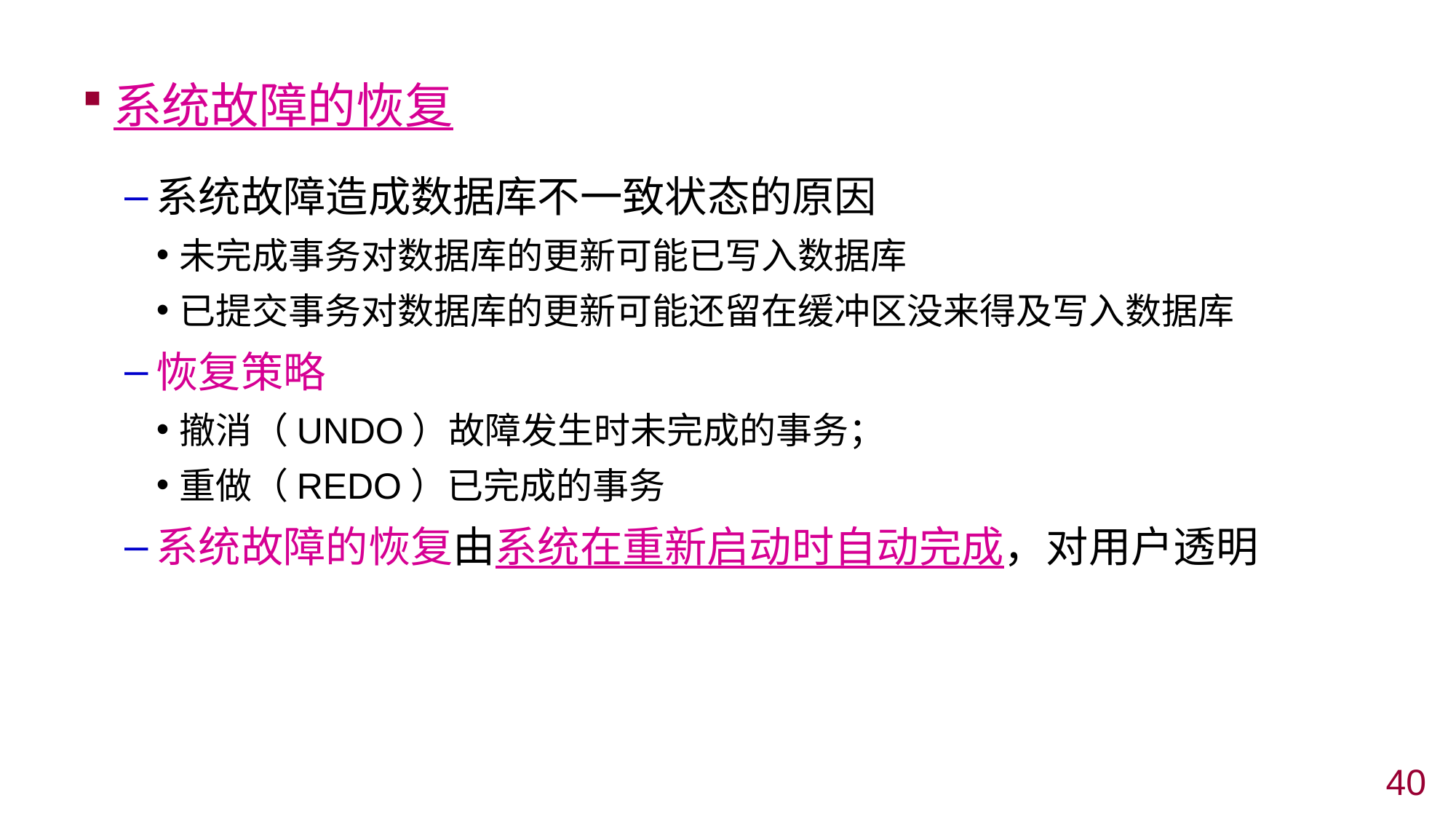

系统故障的恢复

系统故障造成数据库不一致状态的原因
未完成事务对数据库的更新可能已写入数据库
已提交事务对数据库的更新可能还留在缓冲区没来得及写入数据库
恢复策略
撤消（UNDO）故障发生时未完成的事务；
重做（REDO）已完成的事务
系统故障的恢复由系统在重新启动时自动完成，对用户透明

40